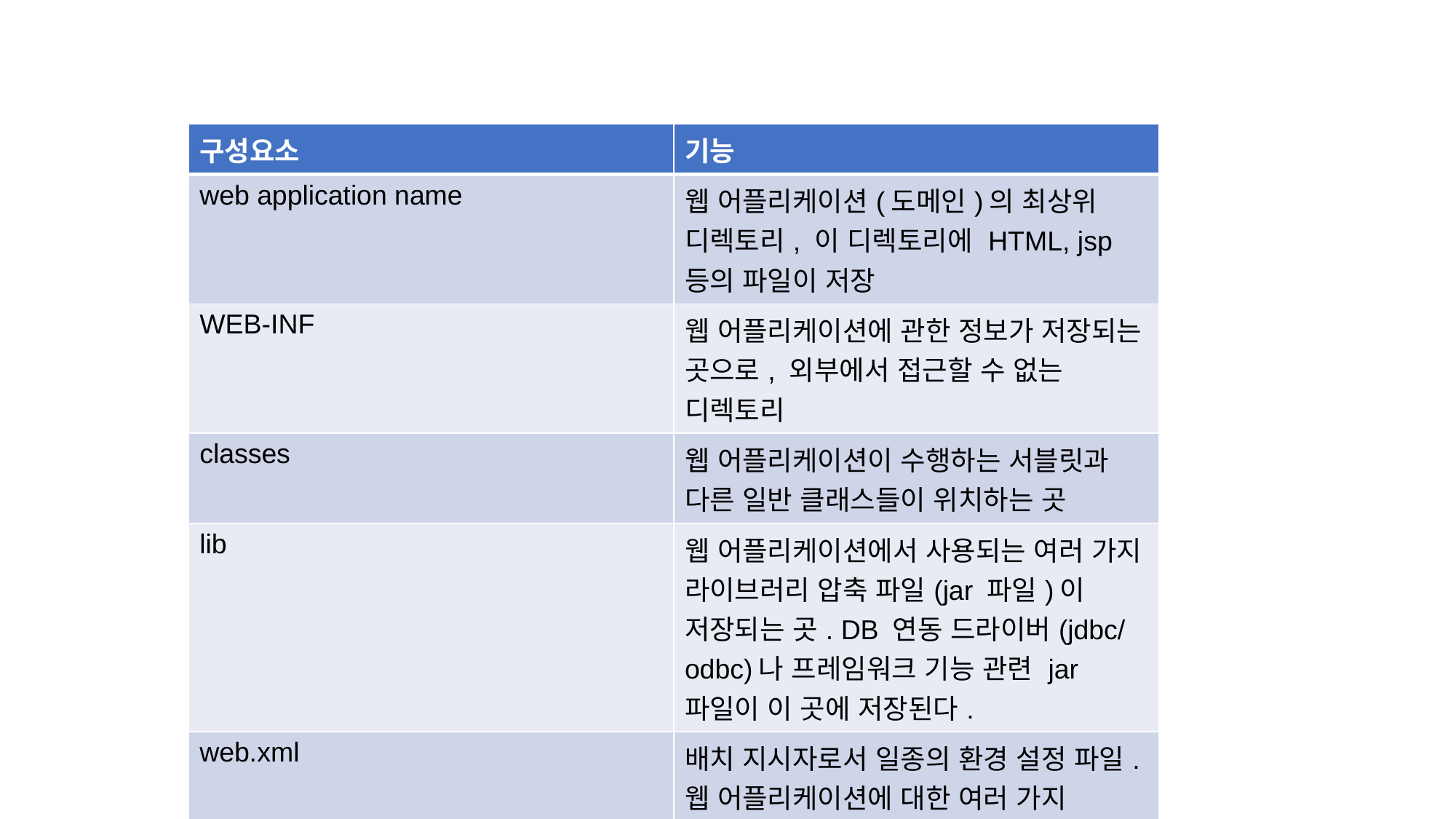

| 구성요소 | 기능 |
| --- | --- |
| web application name | 웹 어플리케이션(도메인)의 최상위 디렉토리, 이 디렉토리에 HTML, jsp 등의 파일이 저장 |
| WEB-INF | 웹 어플리케이션에 관한 정보가 저장되는 곳으로, 외부에서 접근할 수 없는 디렉토리 |
| classes | 웹 어플리케이션이 수행하는 서블릿과 다른 일반 클래스들이 위치하는 곳 |
| lib | 웹 어플리케이션에서 사용되는 여러 가지 라이브러리 압축 파일(jar 파일)이 저장되는 곳. DB 연동 드라이버(jdbc/odbc)나 프레임워크 기능 관련 jar 파일이 이 곳에 저장된다. |
| web.xml | 배치 지시자로서 일종의 환경 설정 파일. 웹 어플리케이션에 대한 여러 가지 설정을 할 때 사용된다. |